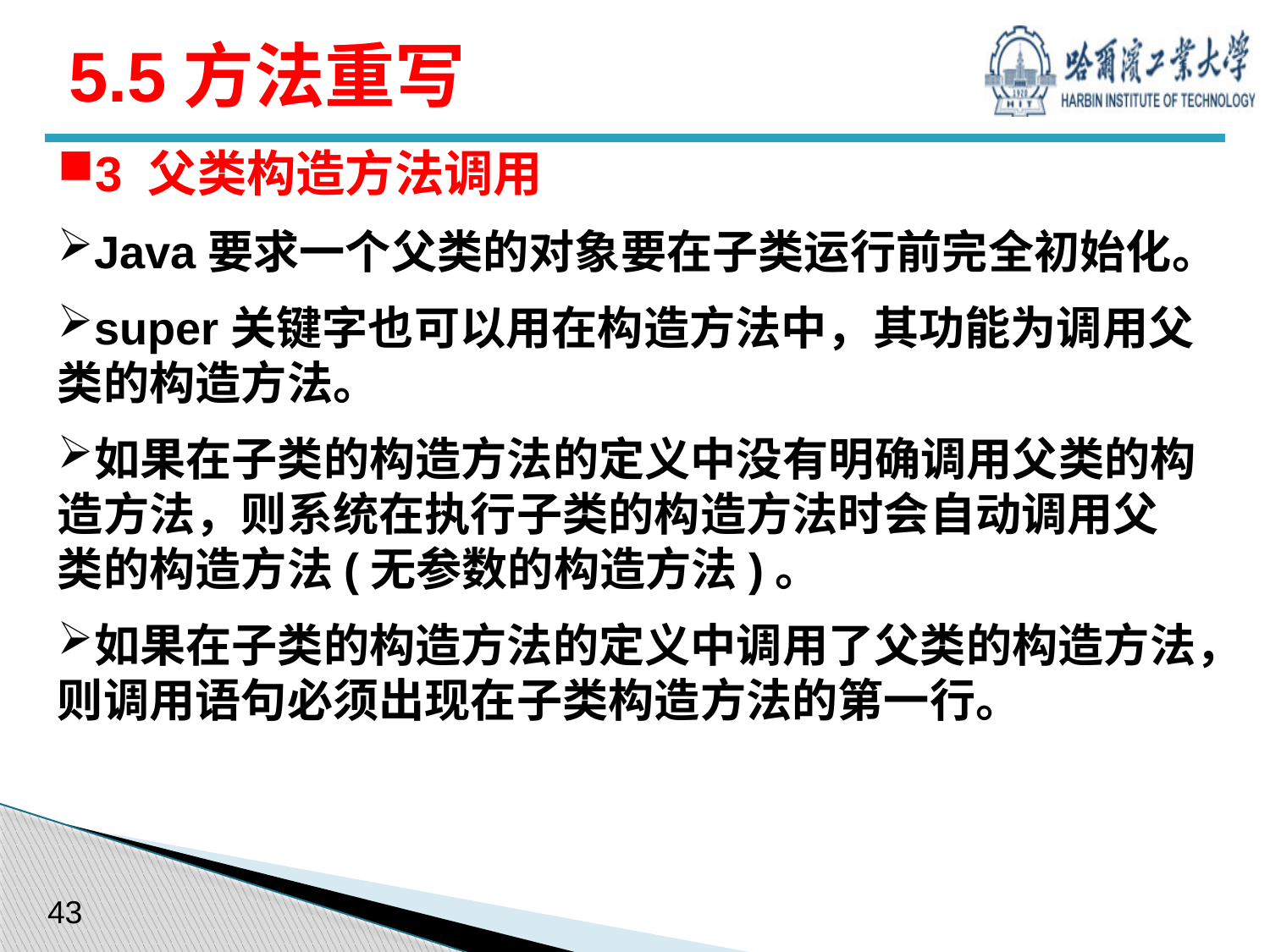

# 5.5方法重写
3 父类构造方法调用
Java要求一个父类的对象要在子类运行前完全初始化。
super关键字也可以用在构造方法中，其功能为调用父类的构造方法。
如果在子类的构造方法的定义中没有明确调用父类的构造方法，则系统在执行子类的构造方法时会自动调用父类的构造方法(无参数的构造方法)。
如果在子类的构造方法的定义中调用了父类的构造方法，则调用语句必须出现在子类构造方法的第一行。